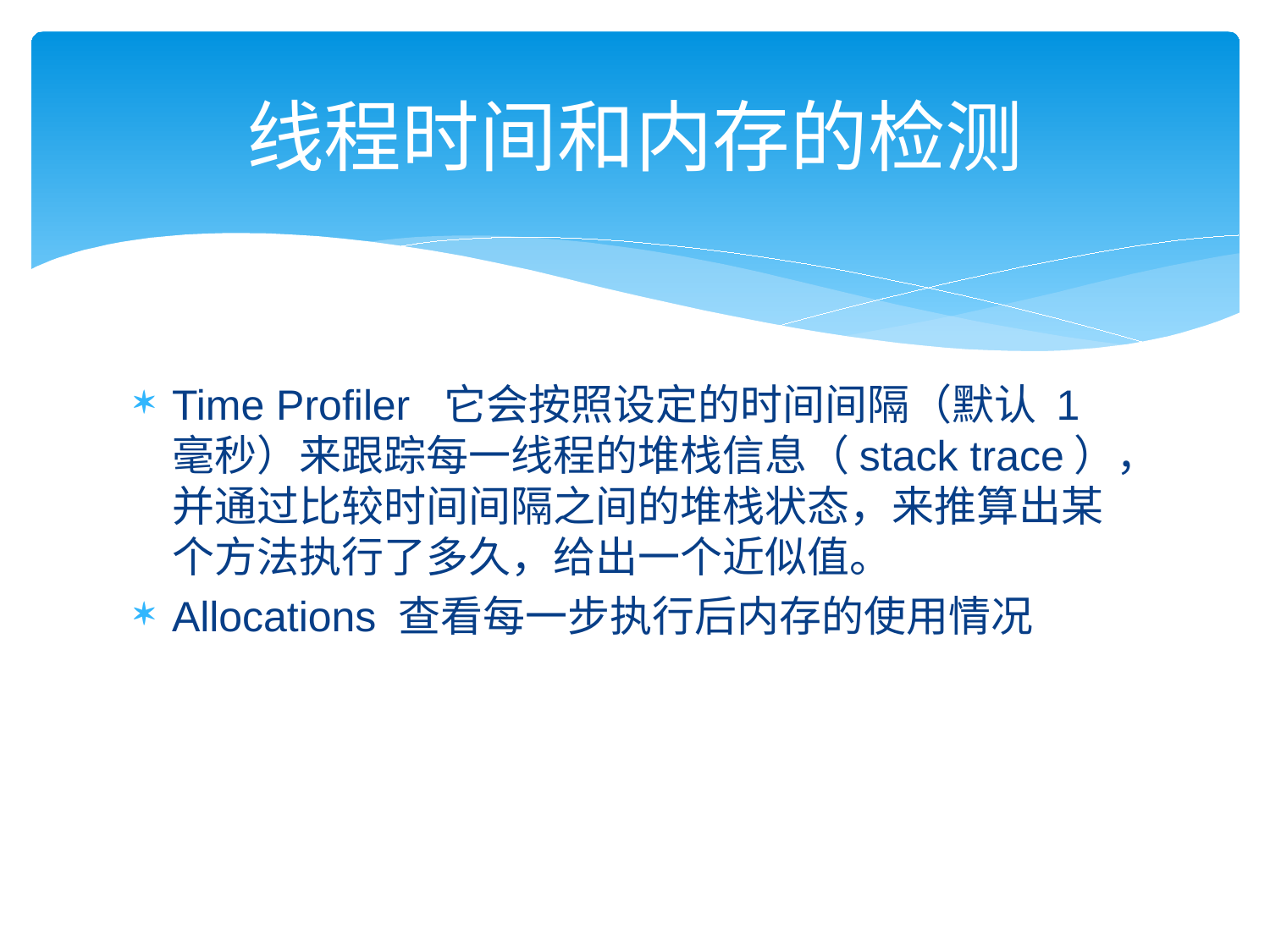

# 线程时间和内存的检测
Time Profiler  它会按照设定的时间间隔（默认 1 毫秒）来跟踪每一线程的堆栈信息（stack trace），并通过比较时间间隔之间的堆栈状态，来推算出某个方法执行了多久，给出一个近似值。
Allocations 查看每一步执行后内存的使用情况